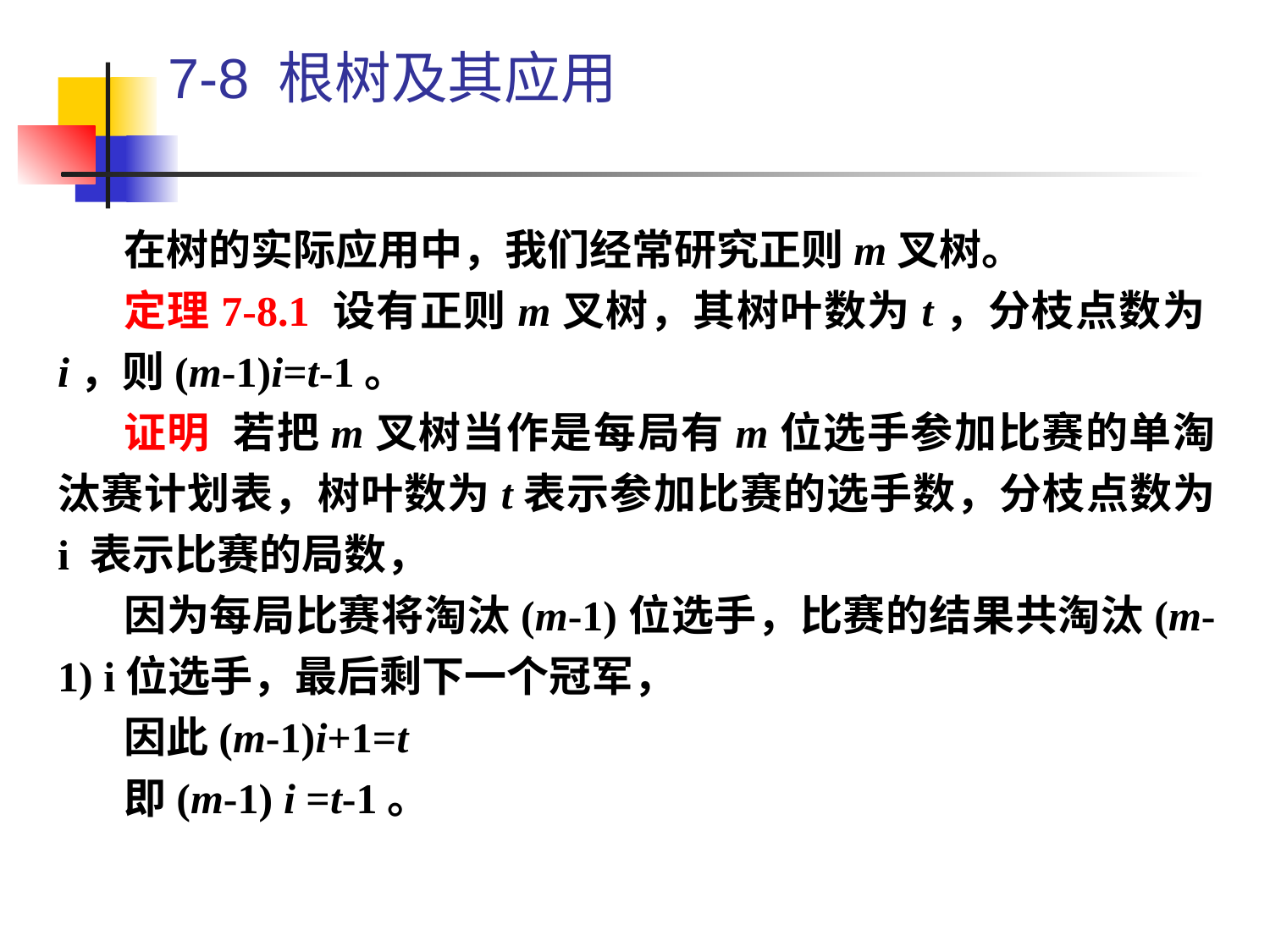

# 7-8 根树及其应用
在树的实际应用中，我们经常研究正则m叉树。
定理7-8.1 设有正则m叉树，其树叶数为t，分枝点数为i，则(m-1)i=t-1。
证明  若把m叉树当作是每局有m位选手参加比赛的单淘汰赛计划表，树叶数为t表示参加比赛的选手数，分枝点数为 i 表示比赛的局数，
因为每局比赛将淘汰(m-1)位选手，比赛的结果共淘汰(m-1) i位选手，最后剩下一个冠军，
因此(m-1)i+1=t
即(m-1) i =t-1。